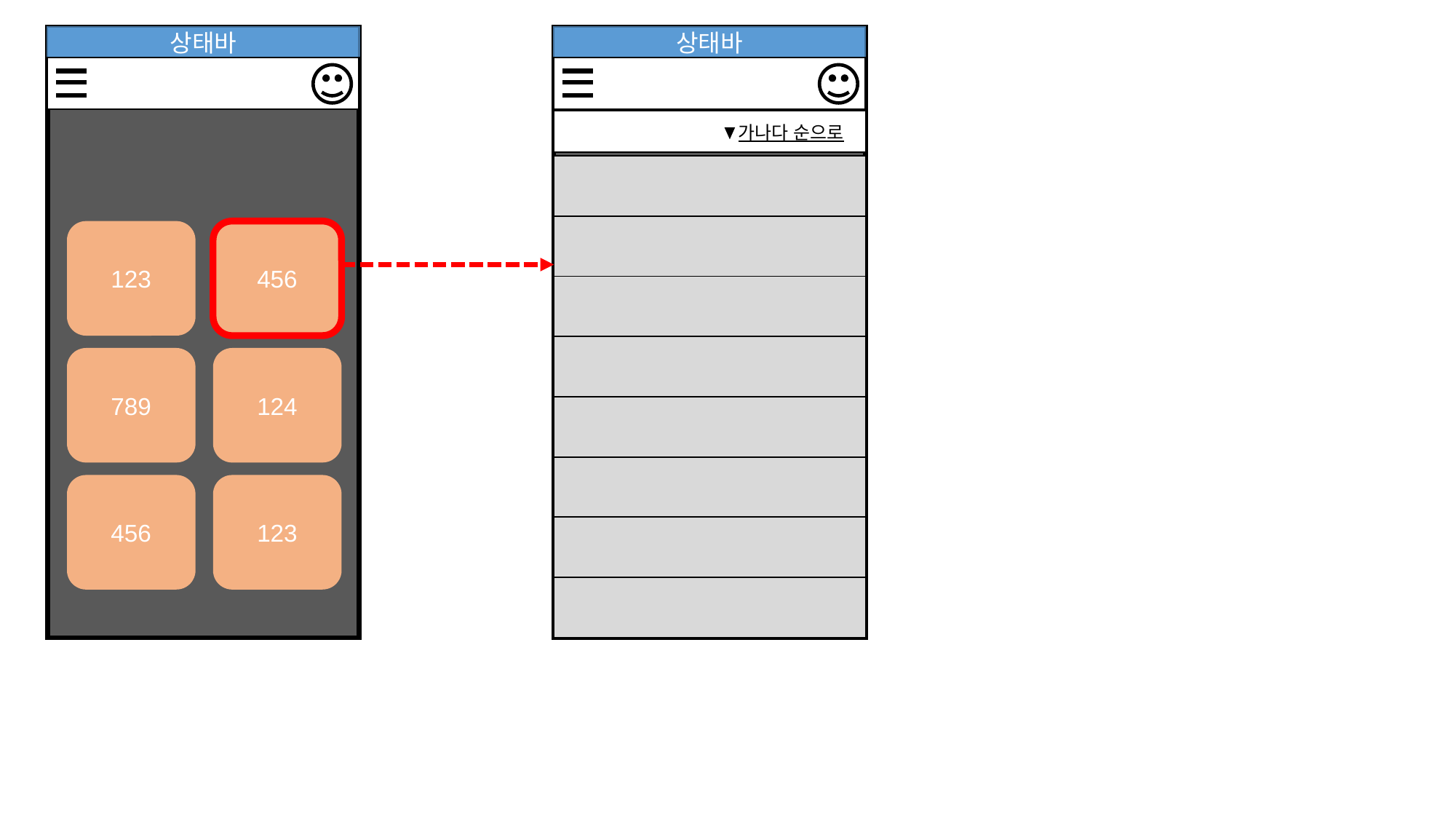

상태바

상태바

|  |
| --- |
가나다 순으로

|  |
| --- |
|  |
|  |
|  |
|  |
|  |
|  |
|  |
123
456
789
124
456
123